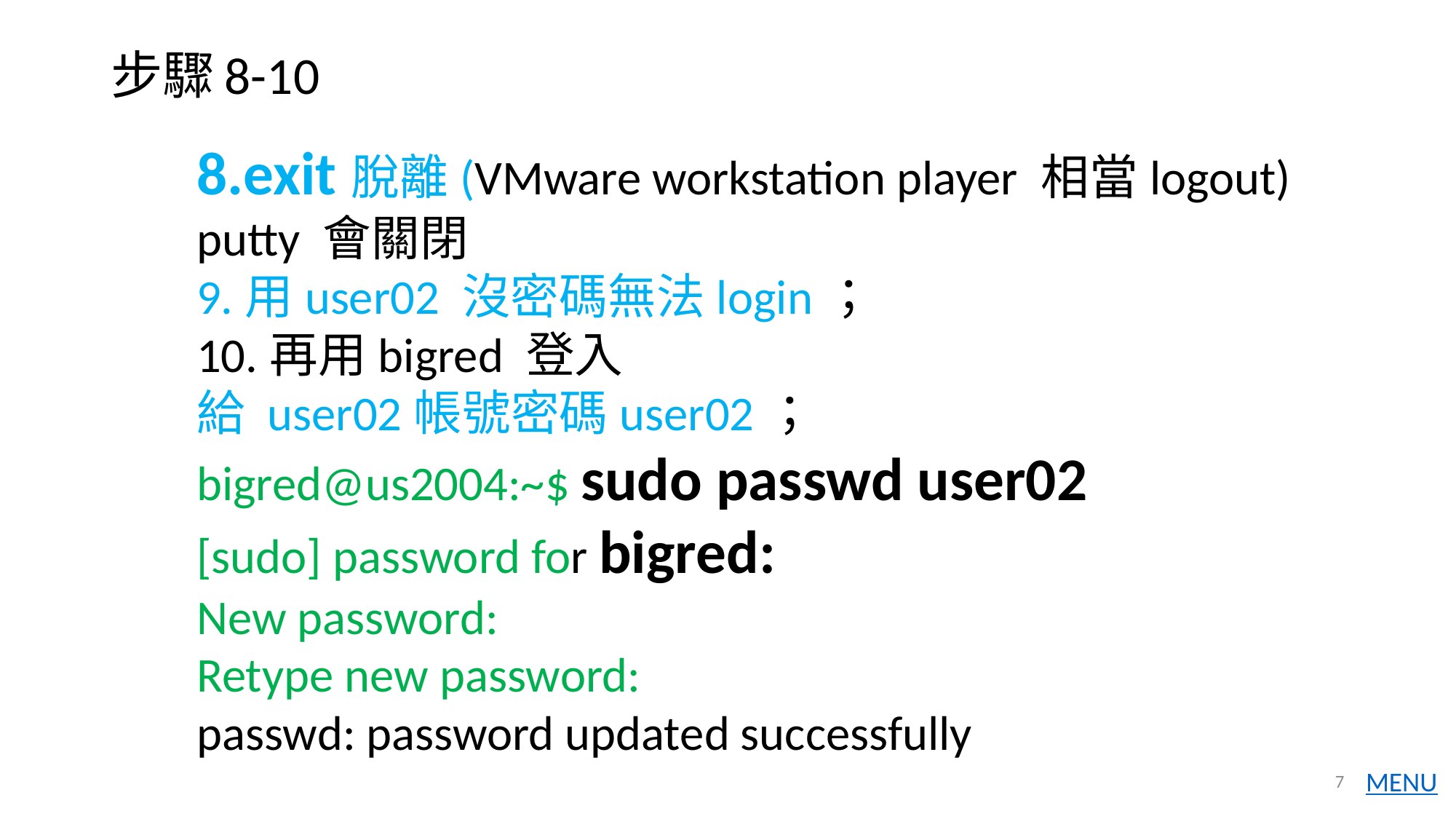

# 步驟8-10
8.exit脫離(VMware workstation player 相當logout)
putty 會關閉
9.用user02 沒密碼無法login；
10.再用bigred 登入
給 user02帳號密碼user02；
bigred@us2004:~$ sudo passwd user02
[sudo] password for bigred:
New password:
Retype new password:
passwd: password updated successfully

7